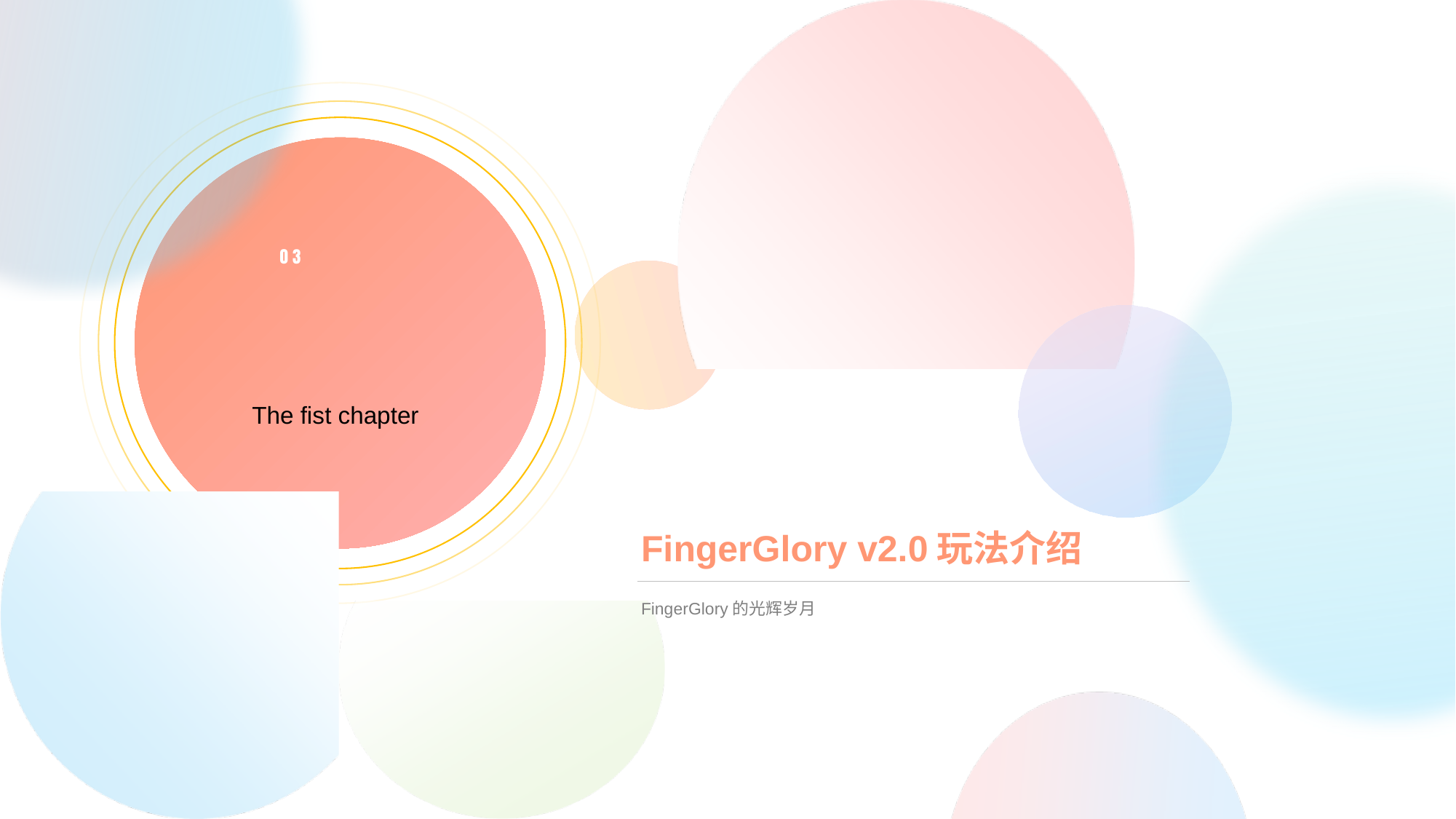

03
The fist chapter
# FingerGlory v2.0玩法介绍
FingerGlory的光辉岁月